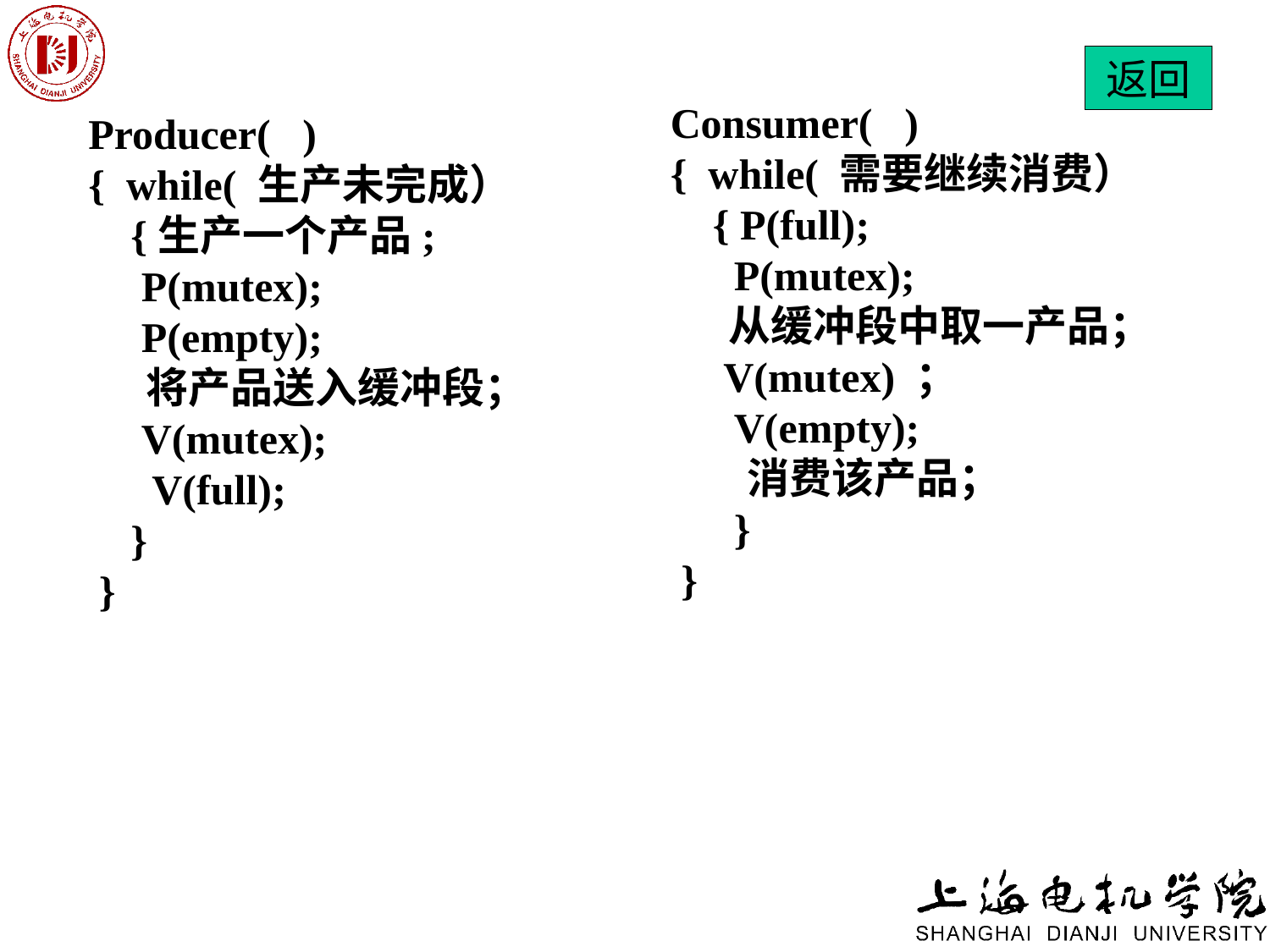

返回
Consumer(   )
{  while( 需要继续消费）
    { P(full);
      P(mutex);
     从缓冲段中取一产品；
     V(mutex) ；
      V(empty);
       消费该产品；
      }
 }
Producer(   )
{  while( 生产未完成）
    {生产一个产品;
     P(mutex);
     P(empty);
     将产品送入缓冲段；
     V(mutex);
      V(full);
    }
 }
# 例四-1